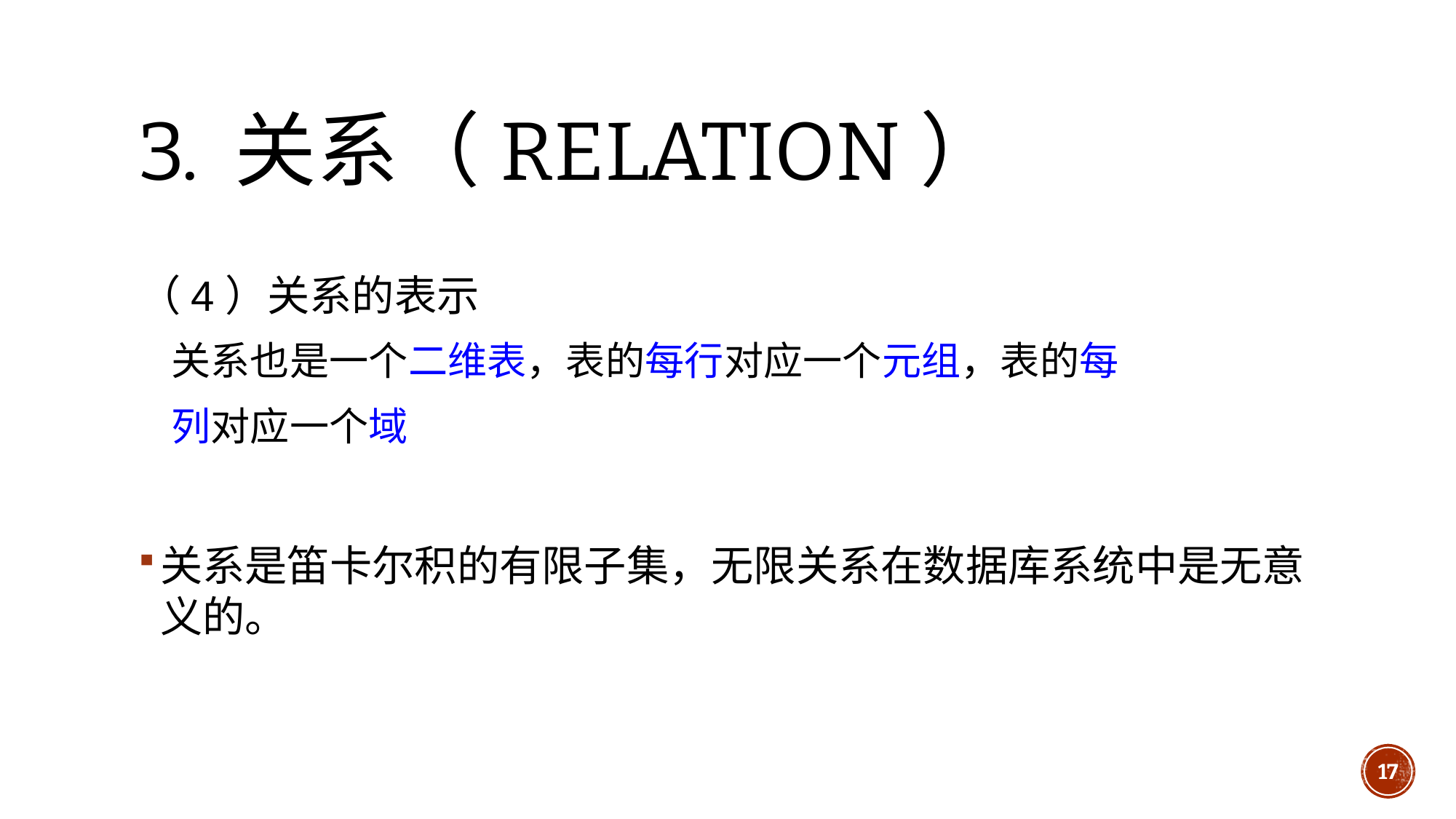

# 3. 关系（Relation）
（4）关系的表示
关系也是一个二维表，表的每行对应一个元组，表的每
列对应一个域

关系是笛卡尔积的有限子集，无限关系在数据库系统中是无意义的。

17